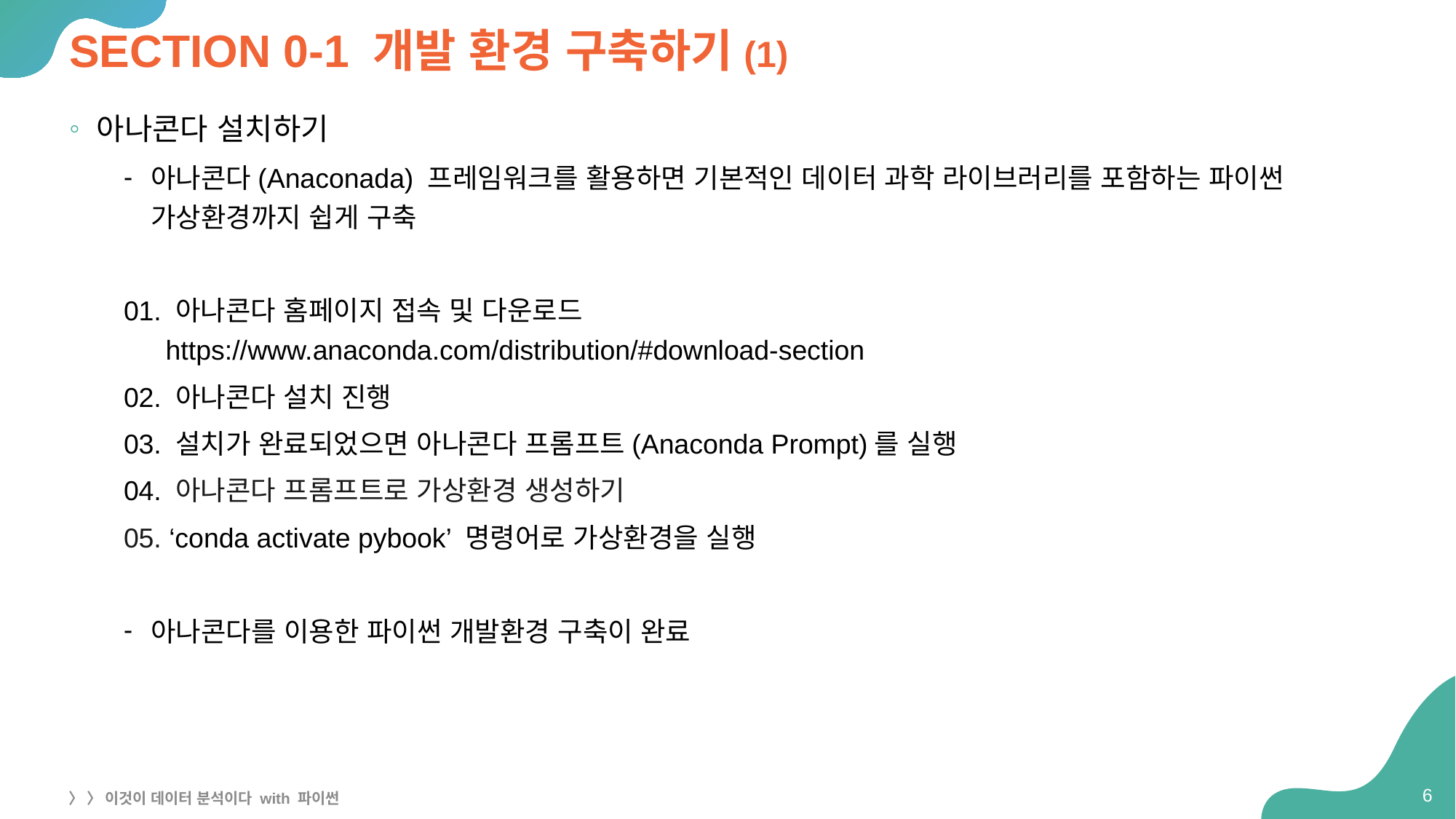

# SECTION 0-1 개발 환경 구축하기(1)
아나콘다 설치하기
아나콘다(Anaconada) 프레임워크를 활용하면 기본적인 데이터 과학 라이브러리를 포함하는 파이썬 가상환경까지 쉽게 구축

01. 아나콘다 홈페이지 접속 및 다운로드
https://www.anaconda.com/distribution/#download-section
02. 아나콘다 설치 진행
03. 설치가 완료되었으면 아나콘다 프롬프트(Anaconda Prompt)를 실행
04. 아나콘다 프롬프트로 가상환경 생성하기
05. ‘conda activate pybook’ 명령어로 가상환경을 실행

아나콘다를 이용한 파이썬 개발환경 구축이 완료

6
〉 〉 이것이 데이터 분석이다 with 파이썬